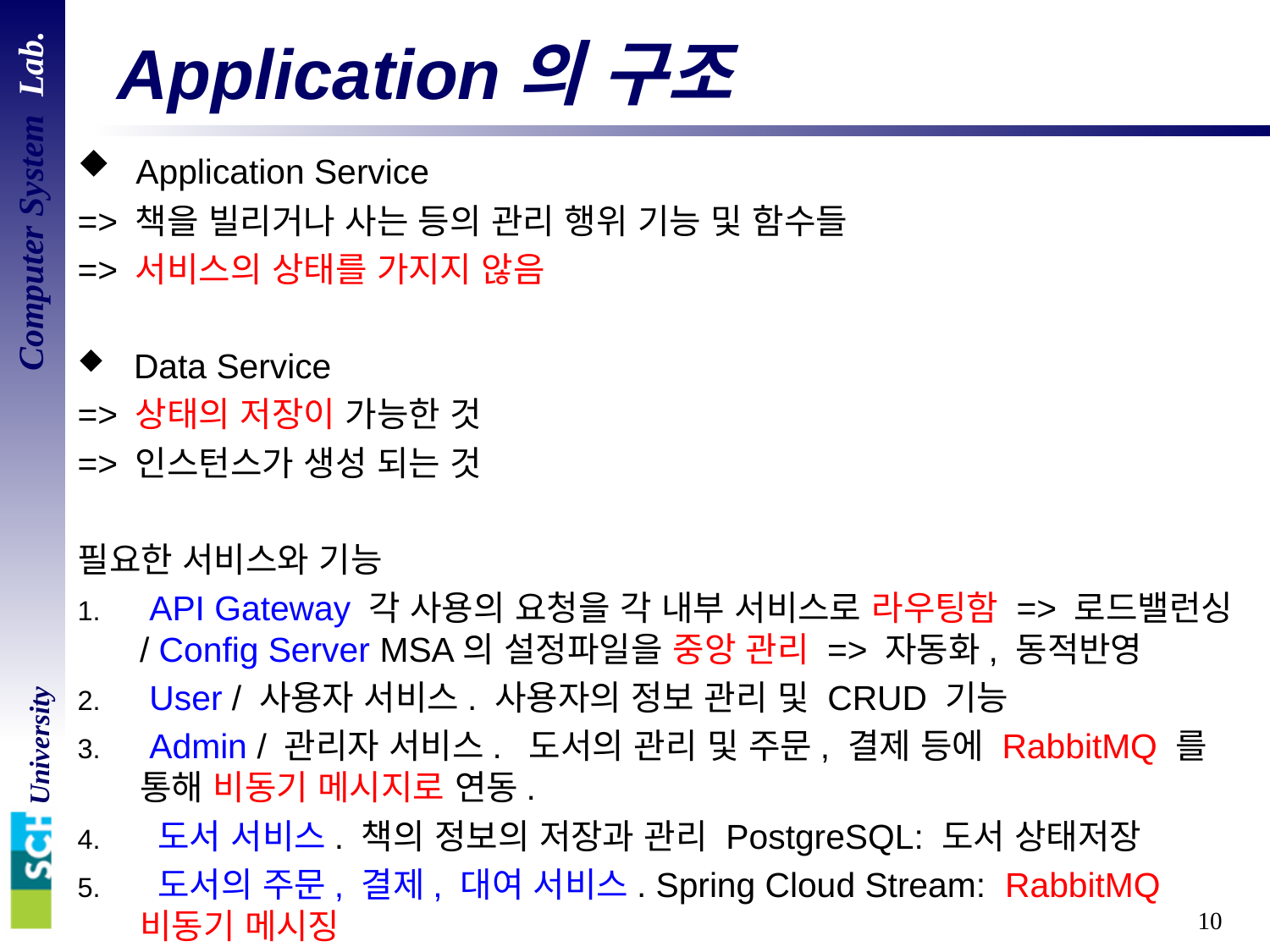

# Application의 구조
 Application Service
=> 책을 빌리거나 사는 등의 관리 행위 기능 및 함수들
=> 서비스의 상태를 가지지 않음

 Data Service
=> 상태의 저장이 가능한 것
=> 인스턴스가 생성 되는 것

필요한 서비스와 기능
 API Gateway 각 사용의 요청을 각 내부 서비스로 라우팅함 => 로드밸런싱 / Config Server MSA의 설정파일을 중앙 관리 => 자동화, 동적반영
 User / 사용자 서비스. 사용자의 정보 관리 및 CRUD 기능
 Admin / 관리자 서비스.  도서의 관리 및 주문, 결제 등에 RabbitMQ 를 통해 비동기 메시지로 연동.
 도서 서비스. 책의 정보의 저장과 관리 PostgreSQL: 도서 상태저장
 도서의 주문, 결제, 대여 서비스. Spring Cloud Stream:  RabbitMQ 비동기 메시징